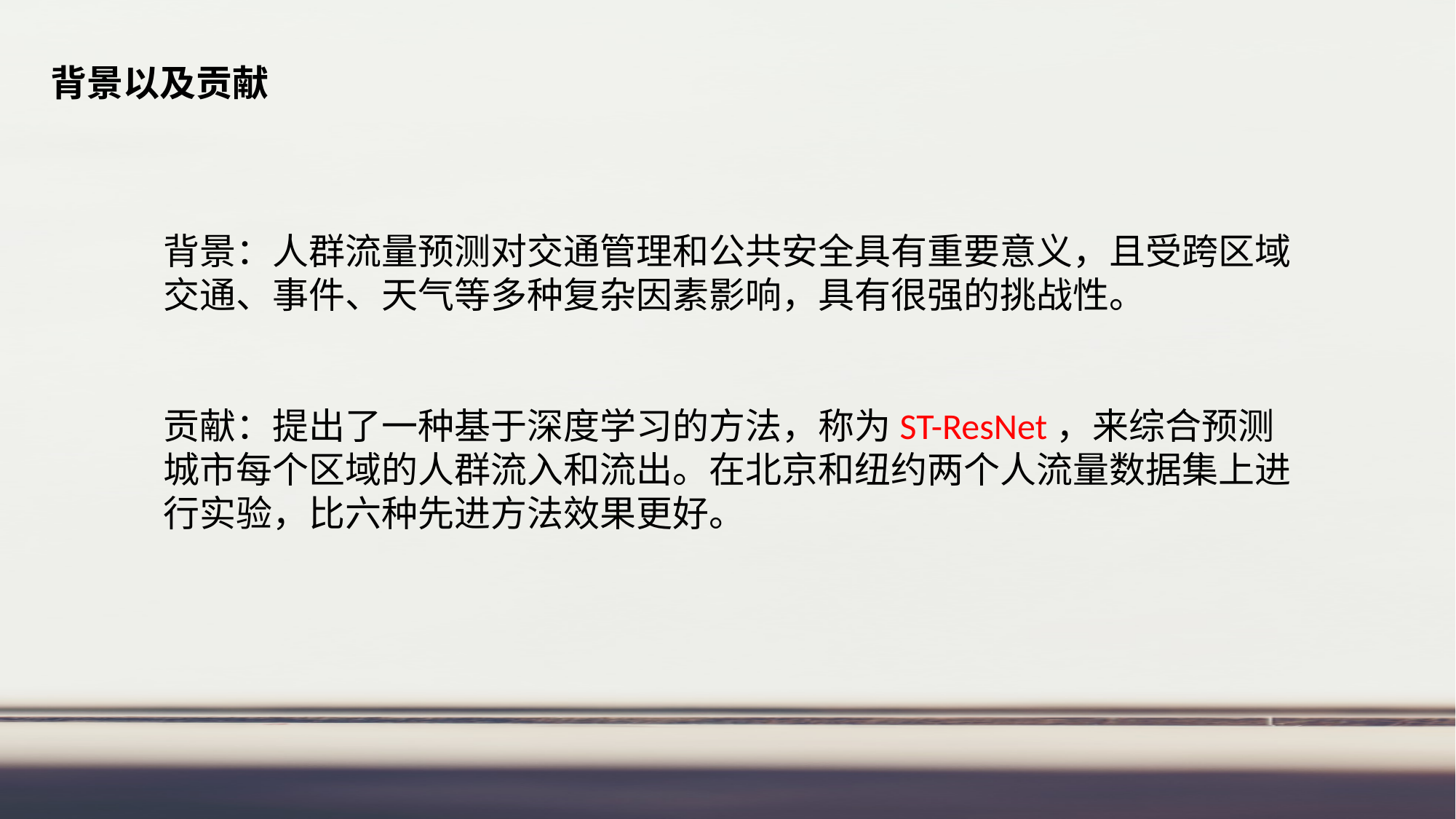

背景以及贡献
背景：人群流量预测对交通管理和公共安全具有重要意义，且受跨区域交通、事件、天气等多种复杂因素影响，具有很强的挑战性。

贡献：提出了一种基于深度学习的方法，称为ST-ResNet，来综合预测城市每个区域的人群流入和流出。在北京和纽约两个人流量数据集上进行实验，比六种先进方法效果更好。